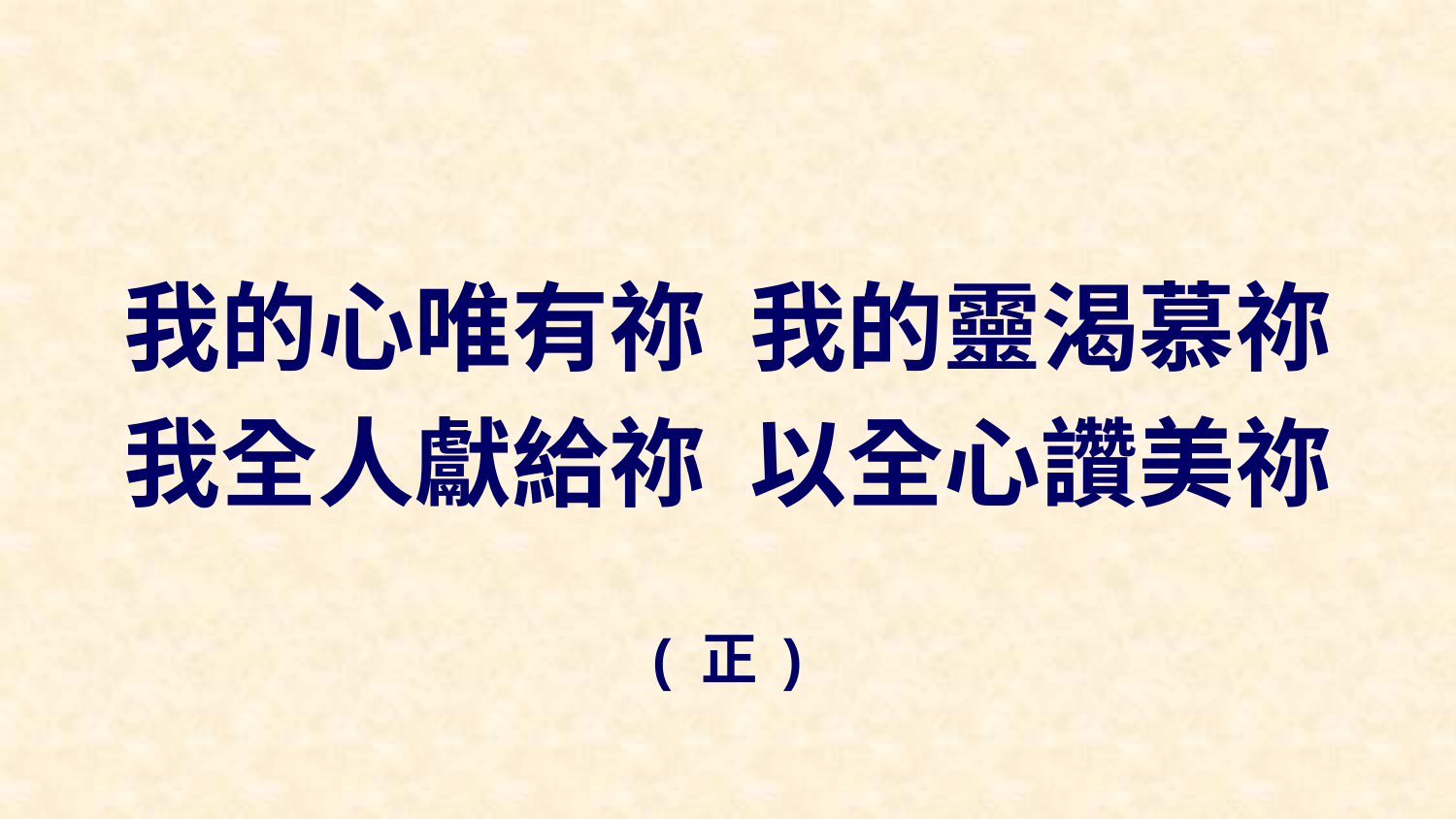

我的心唯有祢  我的靈渴慕祢
我全人獻給祢  以全心讚美祢
( 正 )